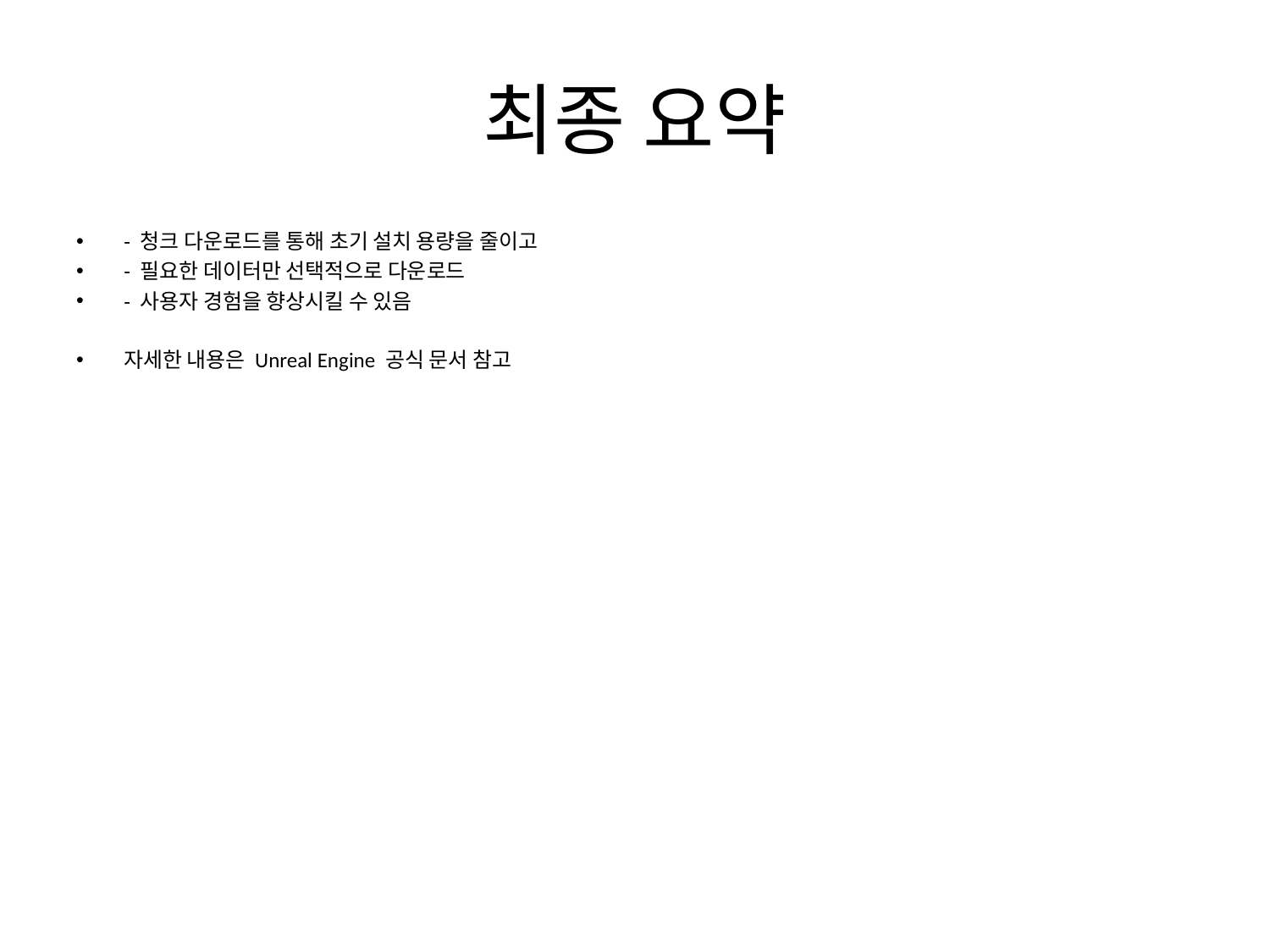

# 최종 요약
- 청크 다운로드를 통해 초기 설치 용량을 줄이고
- 필요한 데이터만 선택적으로 다운로드
- 사용자 경험을 향상시킬 수 있음

자세한 내용은 Unreal Engine 공식 문서 참고